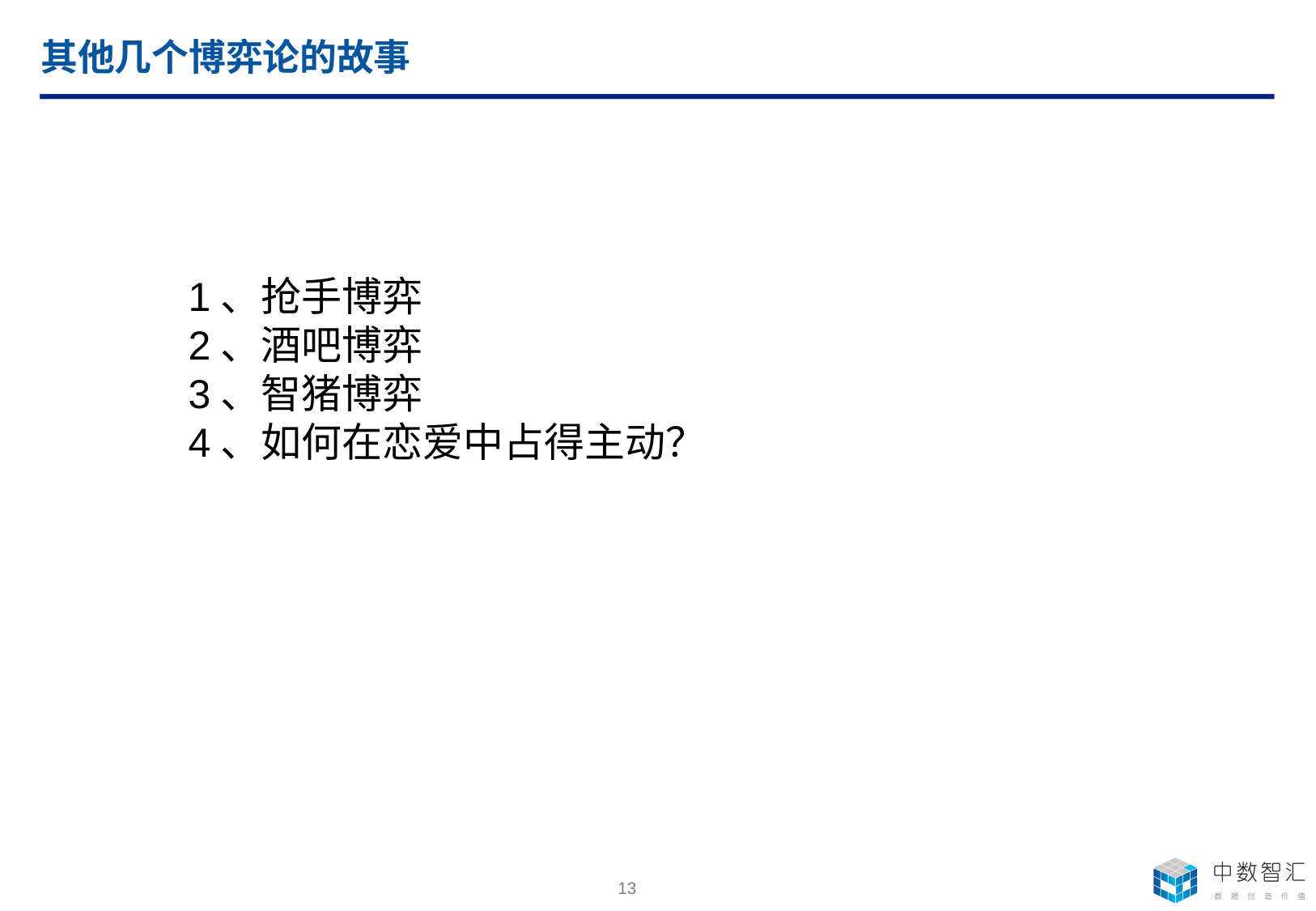

# 其他几个博弈论的故事
1、抢手博弈
2、酒吧博弈
3、智猪博弈
4、如何在恋爱中占得主动？